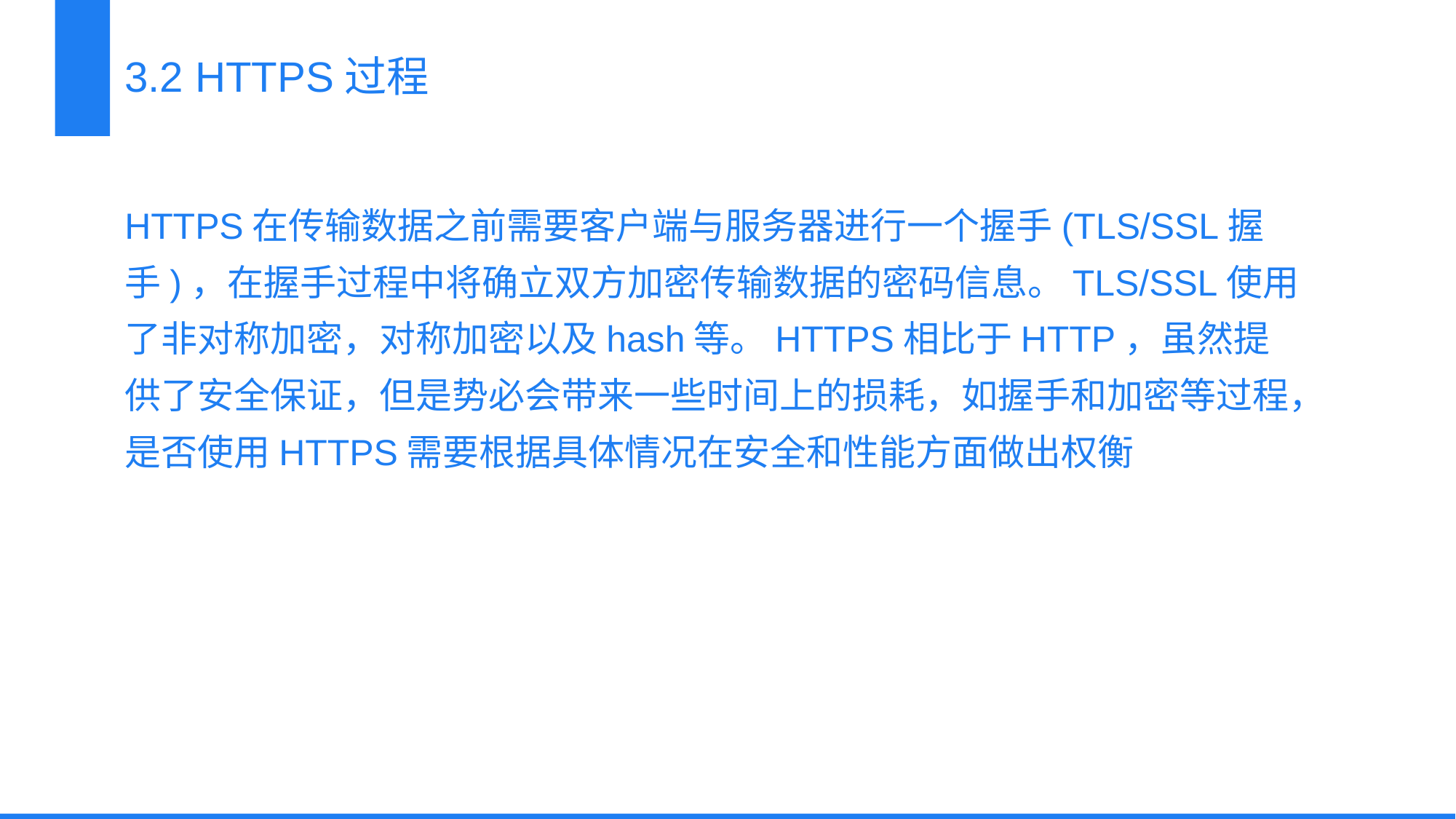

3.2 HTTPS过程
HTTPS在传输数据之前需要客户端与服务器进行一个握手(TLS/SSL握手)，在握手过程中将确立双方加密传输数据的密码信息。TLS/SSL使用了非对称加密，对称加密以及hash等。HTTPS相比于HTTP，虽然提供了安全保证，但是势必会带来一些时间上的损耗，如握手和加密等过程，是否使用HTTPS需要根据具体情况在安全和性能方面做出权衡